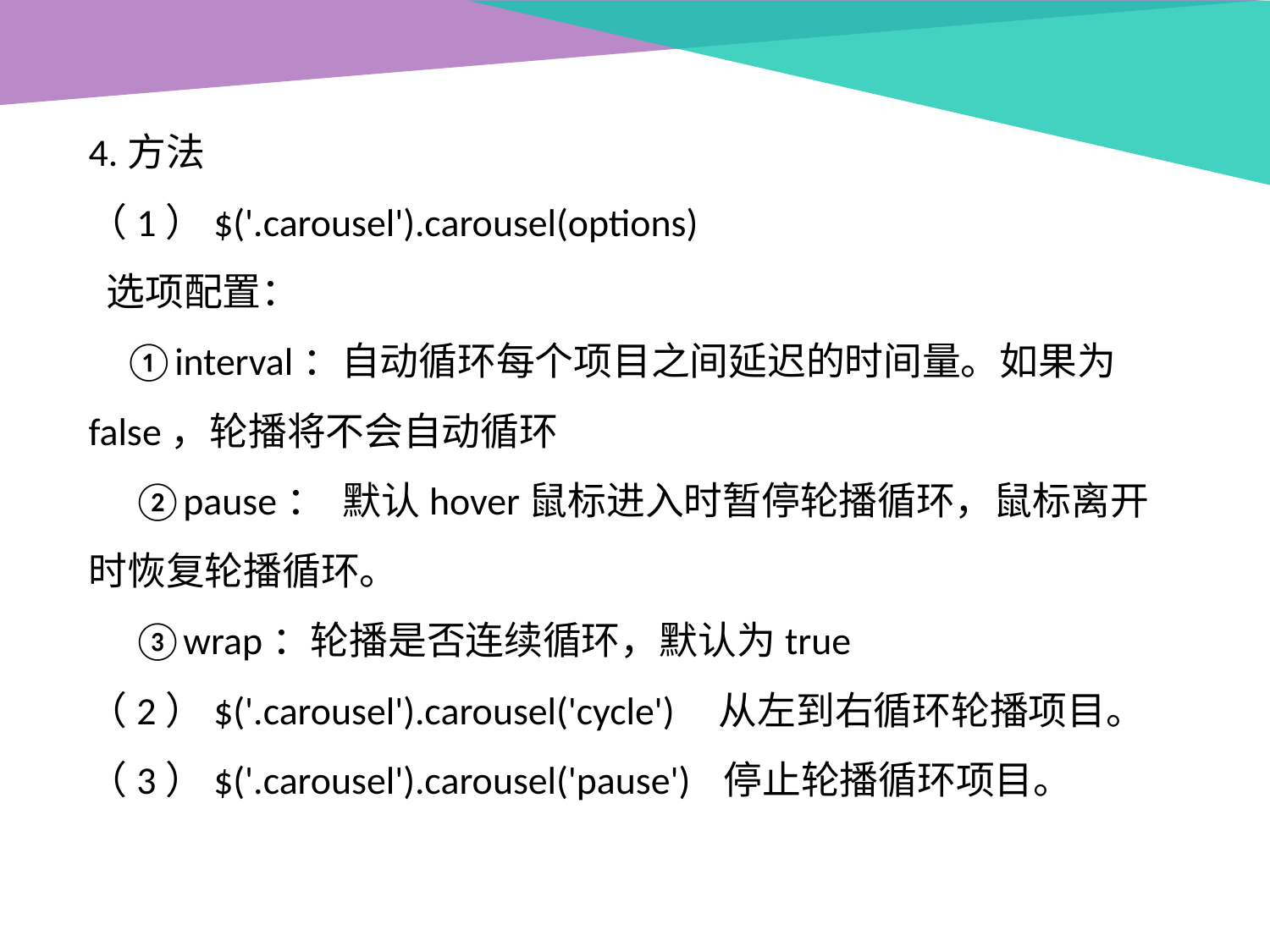

4.方法
（1）$('.carousel').carousel(options)
 选项配置：
    ①interval：自动循环每个项目之间延迟的时间量。如果为 false，轮播将不会自动循环
     ②pause：	默认hover鼠标进入时暂停轮播循环，鼠标离开时恢复轮播循环。
     ③wrap：轮播是否连续循环，默认为true
（2）$('.carousel').carousel('cycle')    从左到右循环轮播项目。
（3）$('.carousel').carousel('pause')	停止轮播循环项目。